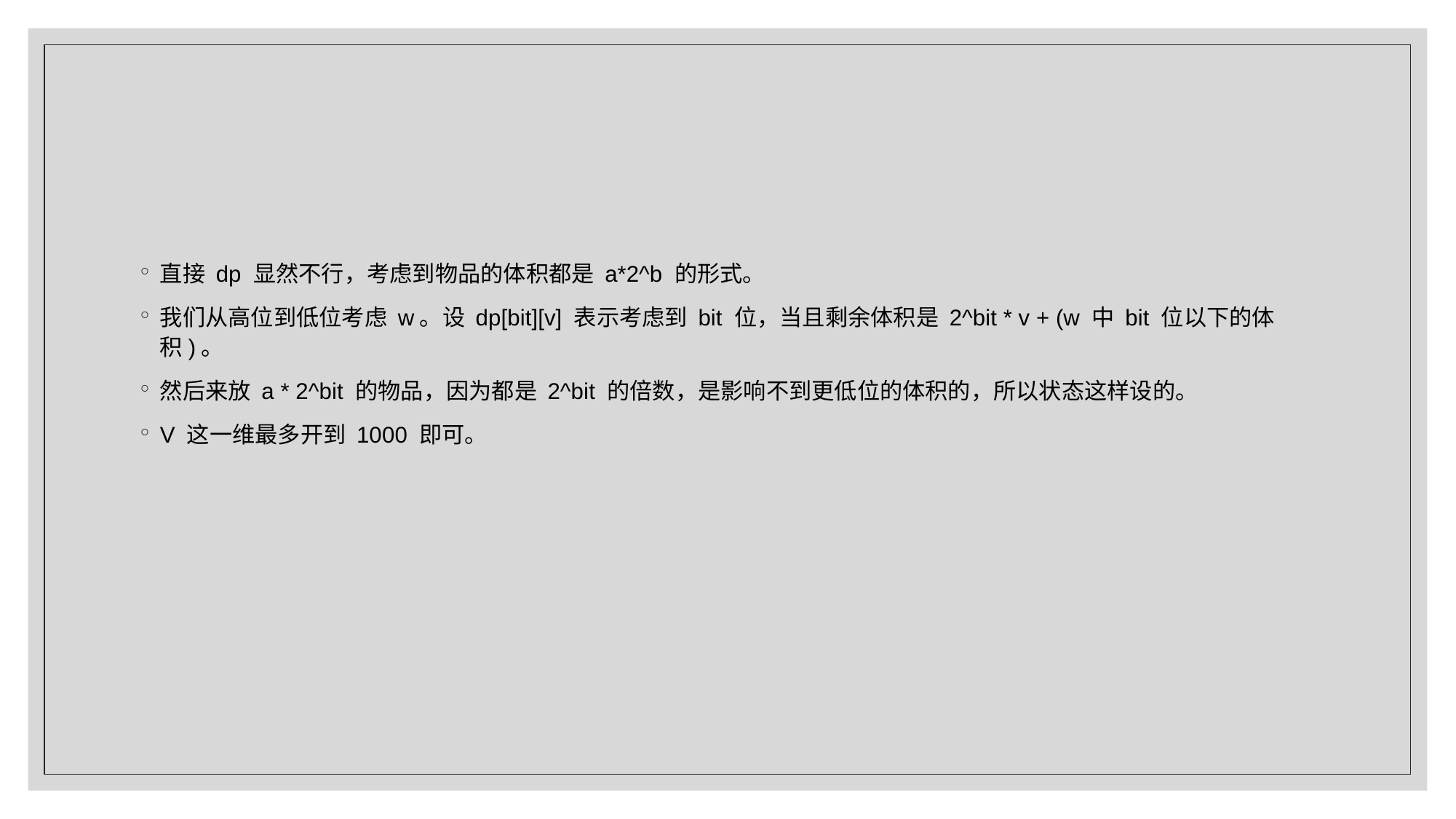

#
直接 dp 显然不行，考虑到物品的体积都是 a*2^b 的形式。
我们从高位到低位考虑 w。设 dp[bit][v] 表示考虑到 bit 位，当且剩余体积是 2^bit * v + (w 中 bit 位以下的体积)。
然后来放 a * 2^bit 的物品，因为都是 2^bit 的倍数，是影响不到更低位的体积的，所以状态这样设的。
V 这一维最多开到 1000 即可。